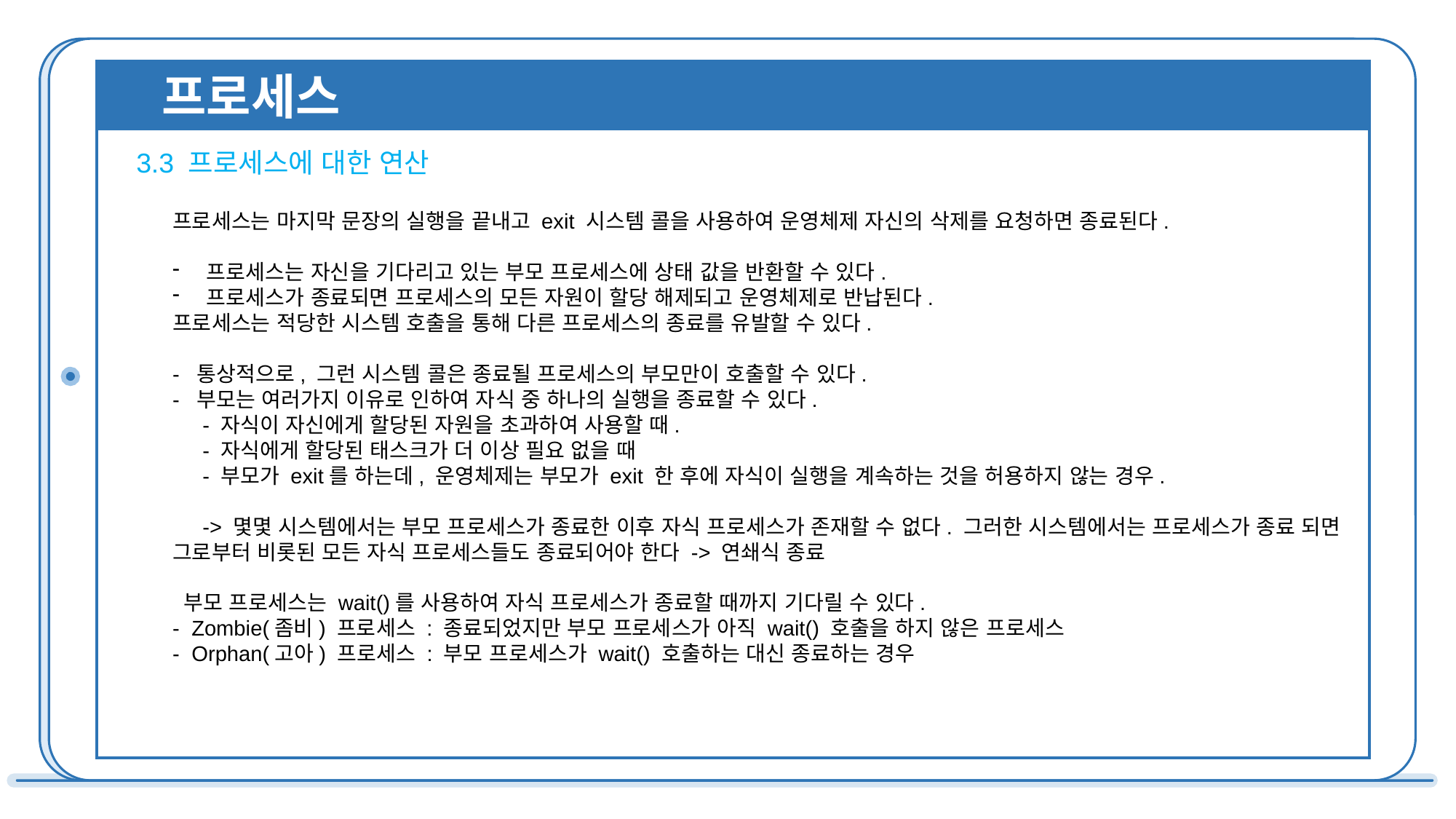

프로세스

3.3 프로세스에 대한 연산
프로세스는 마지막 문장의 실행을 끝내고 exit 시스템 콜을 사용하여 운영체제 자신의 삭제를 요청하면 종료된다.

프로세스는 자신을 기다리고 있는 부모 프로세스에 상태 값을 반환할 수 있다.
프로세스가 종료되면 프로세스의 모든 자원이 할당 해제되고 운영체제로 반납된다.
프로세스는 적당한 시스템 호출을 통해 다른 프로세스의 종료를 유발할 수 있다.

-  통상적으로, 그런 시스템 콜은 종료될 프로세스의 부모만이 호출할 수 있다.
-  부모는 여러가지 이유로 인하여 자식 중 하나의 실행을 종료할 수 있다.
     - 자식이 자신에게 할당된 자원을 초과하여 사용할 때.
     - 자식에게 할당된 태스크가 더 이상 필요 없을 때
     - 부모가 exit를 하는데, 운영체제는 부모가 exit 한 후에 자식이 실행을 계속하는 것을 허용하지 않는 경우.

     -> 몇몇 시스템에서는 부모 프로세스가 종료한 이후 자식 프로세스가 존재할 수 없다. 그러한 시스템에서는 프로세스가 종료 되면 그로부터 비롯된 모든 자식 프로세스들도 종료되어야 한다 -> 연쇄식 종료

 부모 프로세스는 wait()를 사용하여 자식 프로세스가 종료할 때까지 기다릴 수 있다.
-  Zombie(좀비) 프로세스 : 종료되었지만 부모 프로세스가 아직 wait() 호출을 하지 않은 프로세스
-  Orphan(고아) 프로세스 : 부모 프로세스가 wait() 호출하는 대신 종료하는 경우